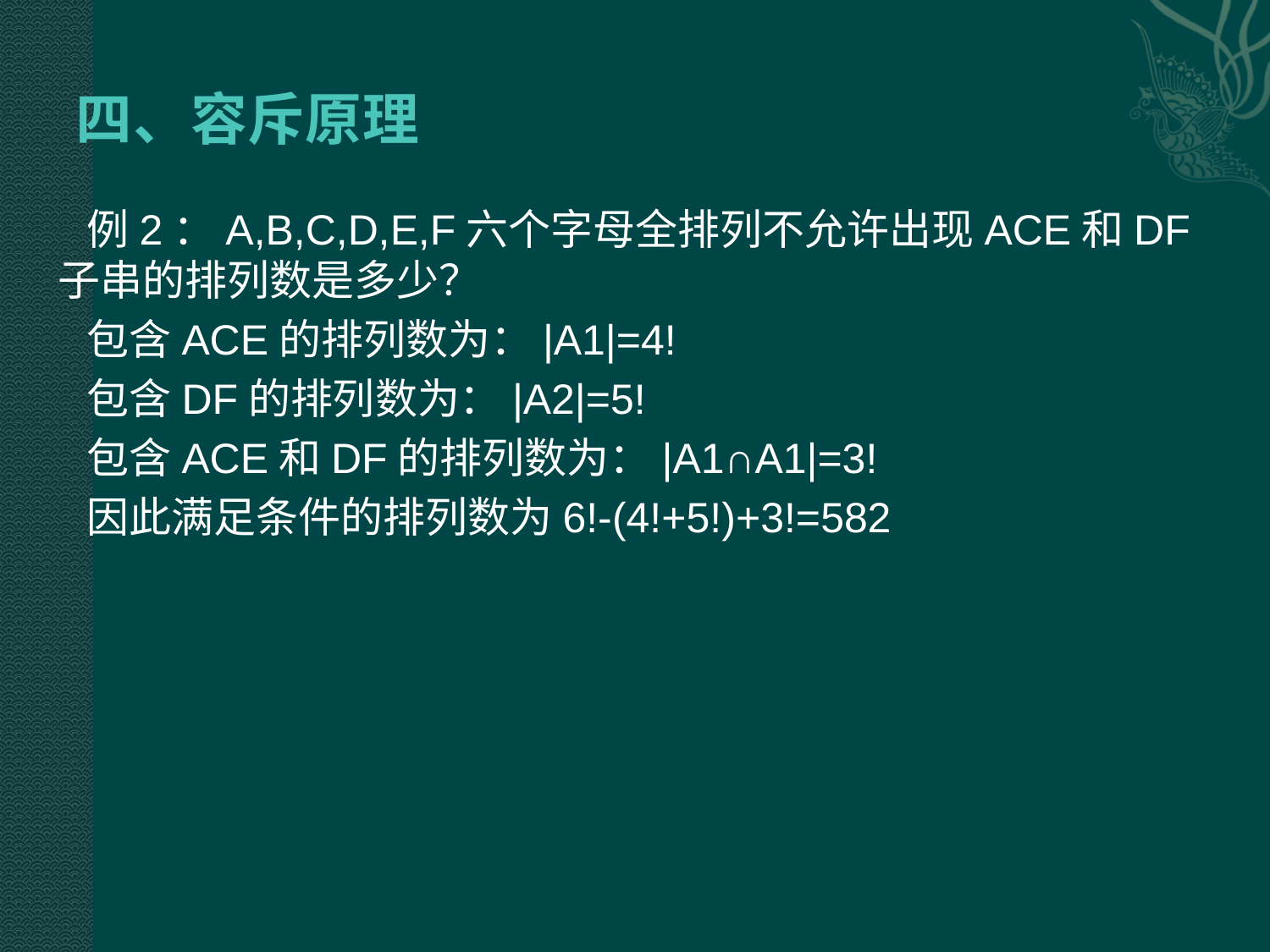

# 四、容斥原理
  例2：A,B,C,D,E,F六个字母全排列不允许出现ACE和DF子串的排列数是多少？
  包含ACE的排列数为：|A1|=4!
  包含DF的排列数为：|A2|=5!
  包含ACE和DF的排列数为：|A1∩A1|=3!
  因此满足条件的排列数为6!-(4!+5!)+3!=582